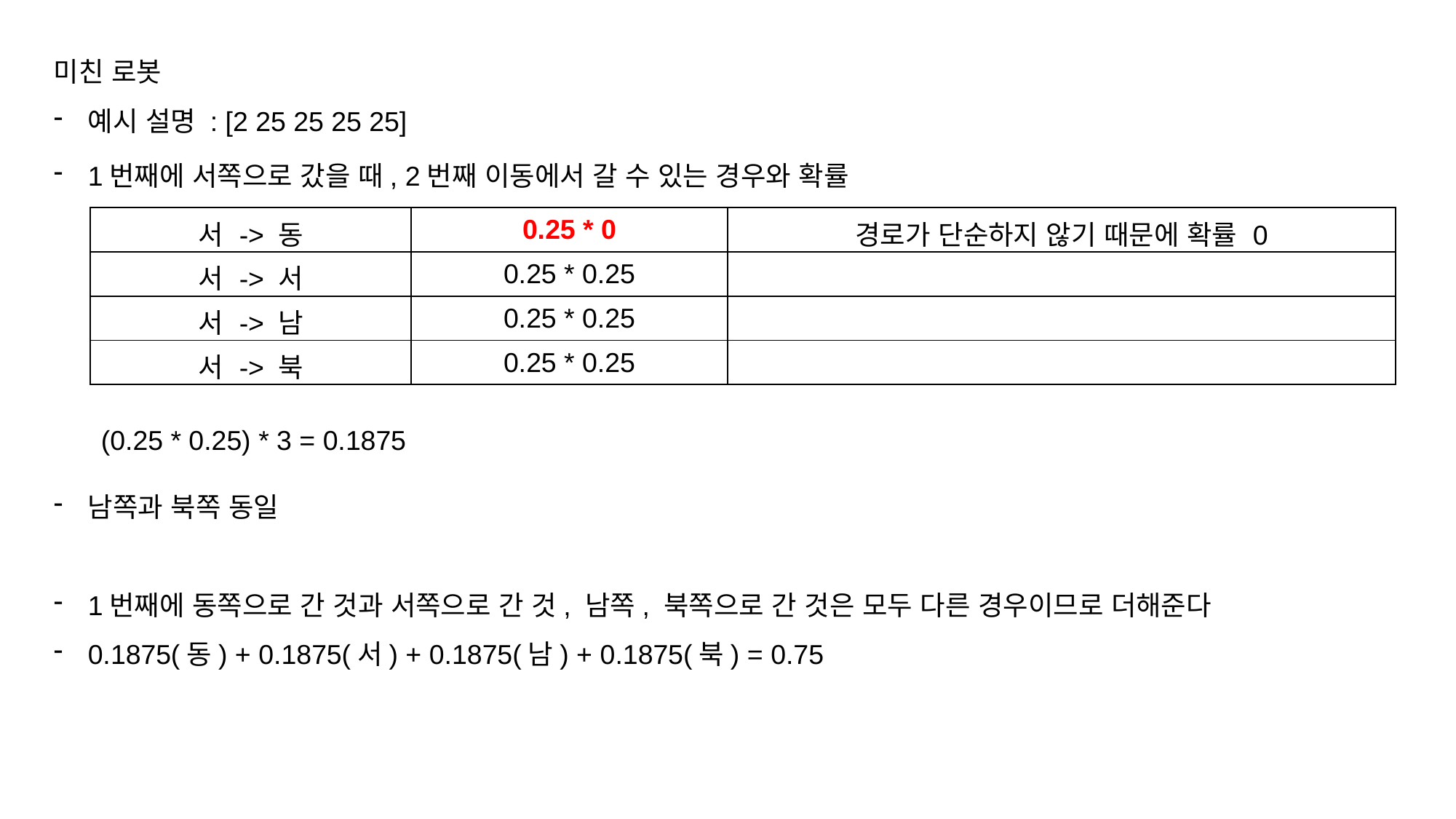

미친 로봇
예시 설명 : [2 25 25 25 25]
1번째에 서쪽으로 갔을 때, 2번째 이동에서 갈 수 있는 경우와 확률
| 서 -> 동 | 0.25 \* 0 | 경로가 단순하지 않기 때문에 확률 0 |
| --- | --- | --- |
| 서 -> 서 | 0.25 \* 0.25 |  |
| 서 -> 남 | 0.25 \* 0.25 |  |
| 서 -> 북 | 0.25 \* 0.25 |  |
(0.25 * 0.25) * 3 = 0.1875
남쪽과 북쪽 동일

1번째에 동쪽으로 간 것과 서쪽으로 간 것, 남쪽, 북쪽으로 간 것은 모두 다른 경우이므로 더해준다
0.1875(동) + 0.1875(서) + 0.1875(남) + 0.1875(북) = 0.75